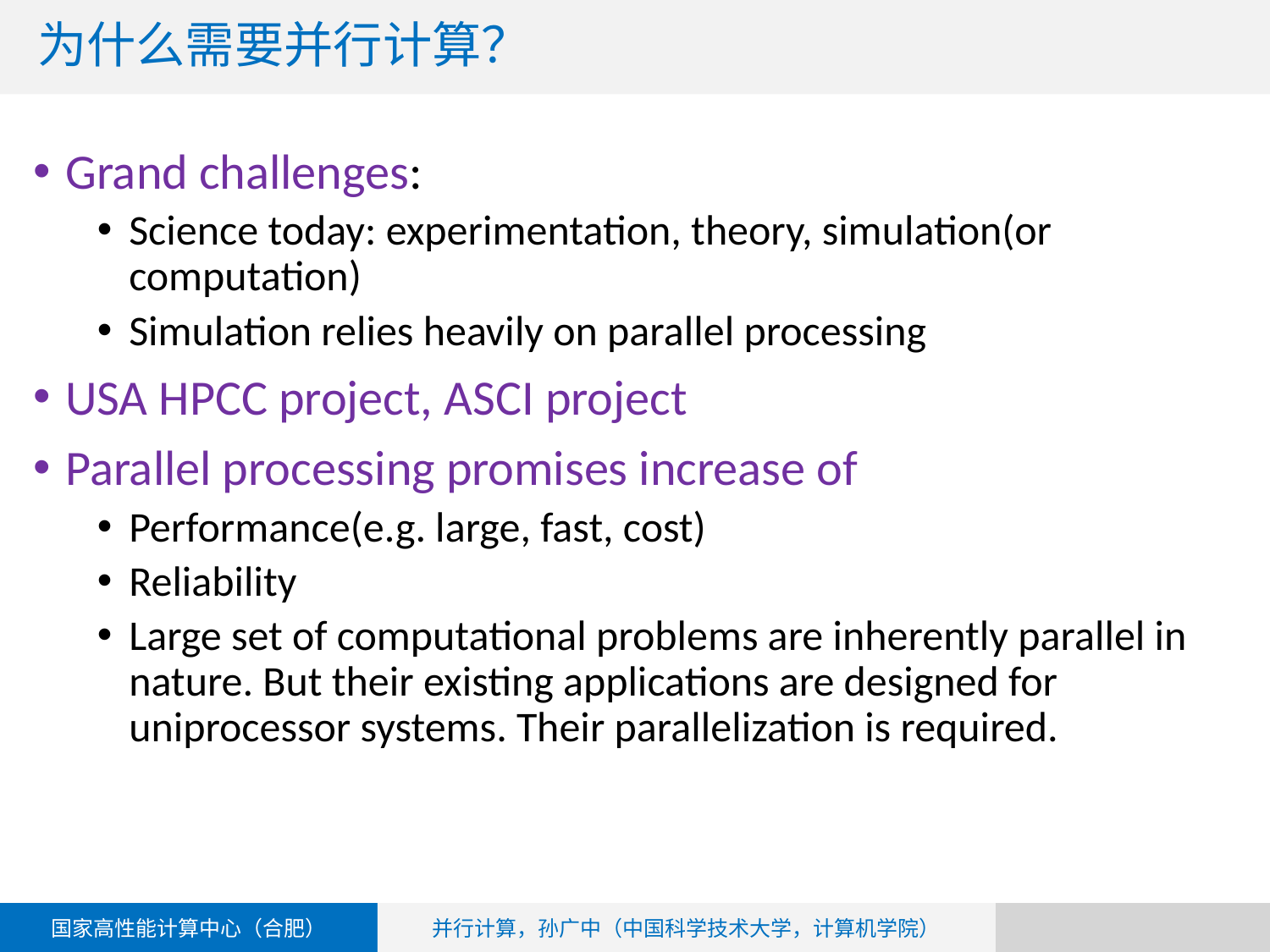

# 为什么需要并行计算？
Grand challenges:
Science today: experimentation, theory, simulation(or computation)
Simulation relies heavily on parallel processing
USA HPCC project, ASCI project
Parallel processing promises increase of
Performance(e.g. large, fast, cost)
Reliability
Large set of computational problems are inherently parallel in nature. But their existing applications are designed for uniprocessor systems. Their parallelization is required.